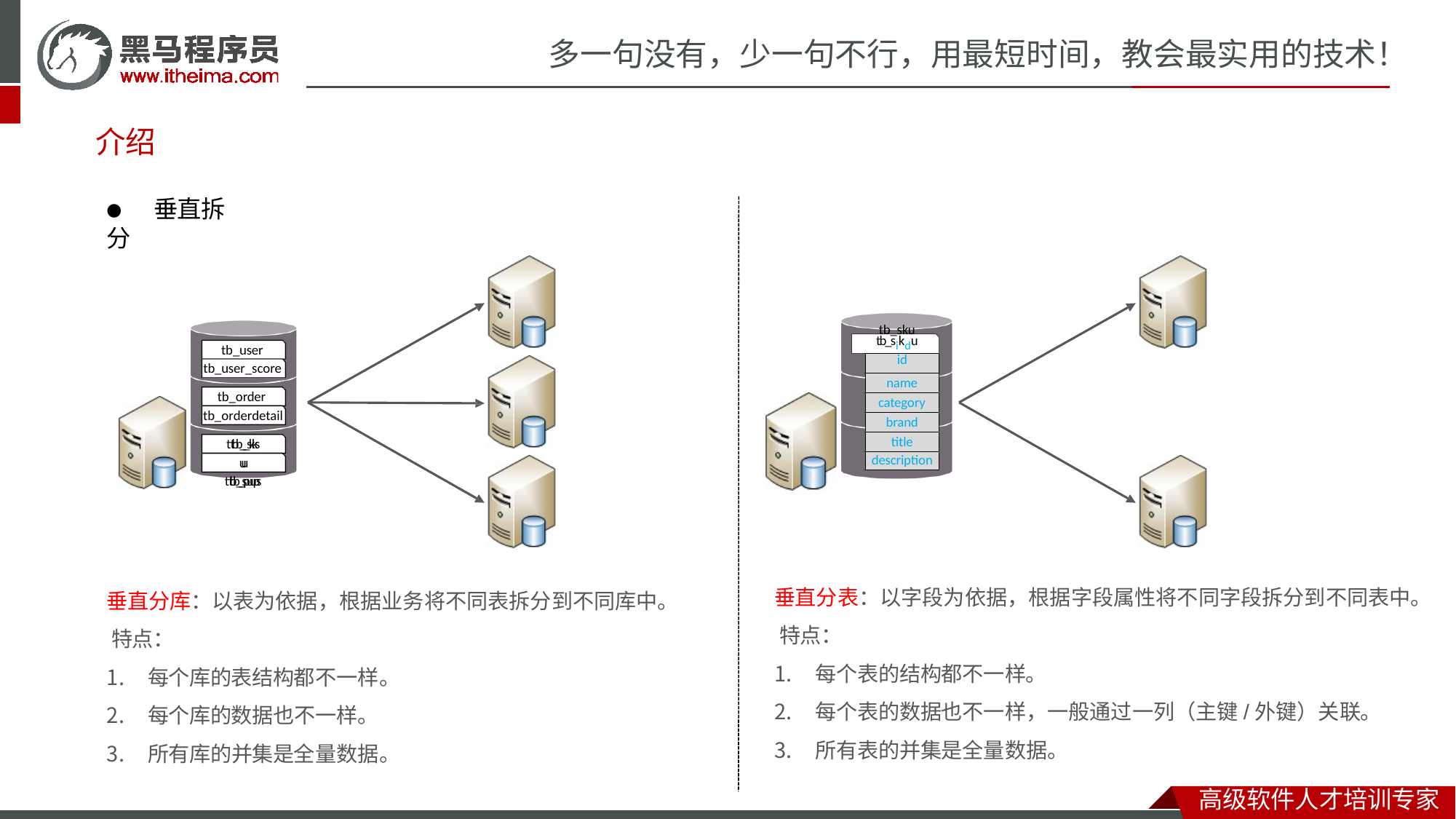

# 多一句没有，少一句不行，用最短时间，教会最实用的技术！

介绍
⚫	垂直拆分

tb_sku
tb_sikdu

tb_user  tb_user_score
| id |
| --- |
| name |
| category |
| brand |
| title |
| description |

name

category
tb_order  tb_orderdetail
ttbb__skks  uu  ttbb__spuups

brand

tb_skutitldeesc

id
description

垂直分表：以字段为依据，根据字段属性将不同字段拆分到不同表中。 特点：
垂直分库：以表为依据，根据业务将不同表拆分到不同库中。 特点：
每个表的结构都不一样。
每个表的数据也不一样，一般通过一列（主键/外键）关联。
所有表的并集是全量数据。
每个库的表结构都不一样。
每个库的数据也不一样。
所有库的并集是全量数据。
高级软件人才培训专家